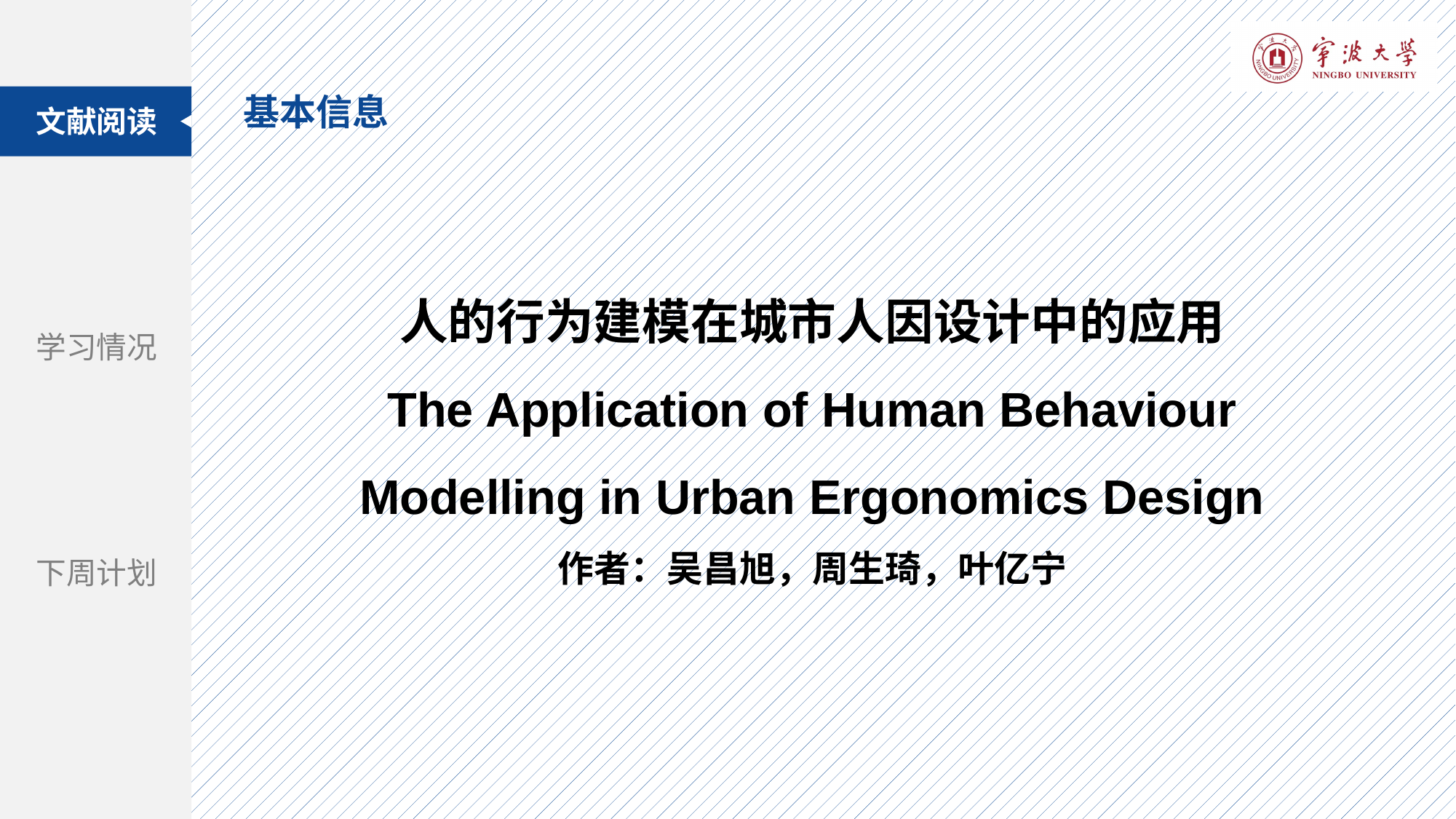

基本信息

文献阅读
人的行为建模在城市人因设计中的应用
The Application of Human Behaviour Modelling in Urban Ergonomics Design
作者：吴昌旭，周生琦，叶亿宁
学习情况
下周计划